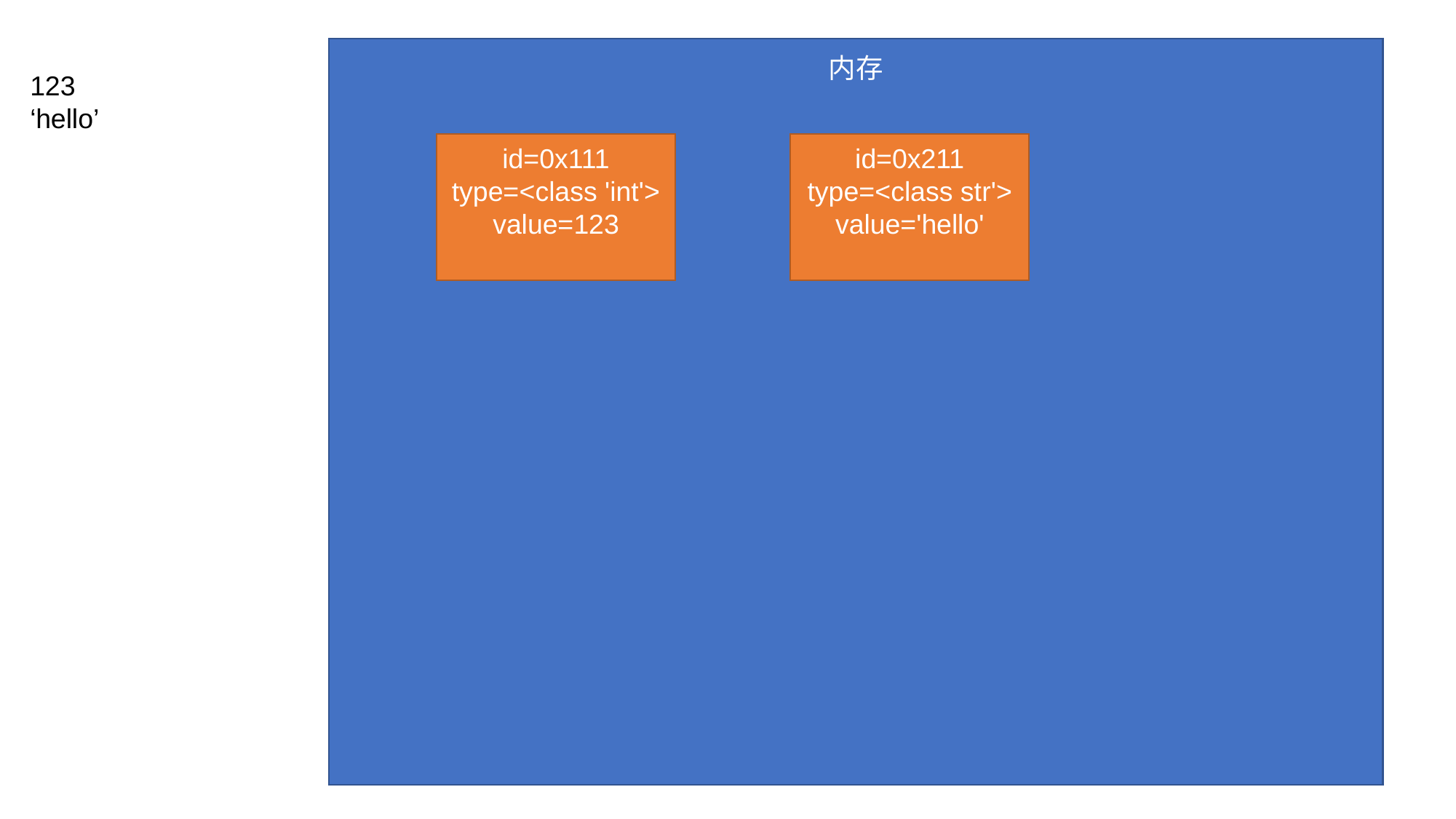

内存

123
‘hello’
id=0x111
type=<class 'int'>
value=123

id=0x211
type=<class str'>
value='hello'